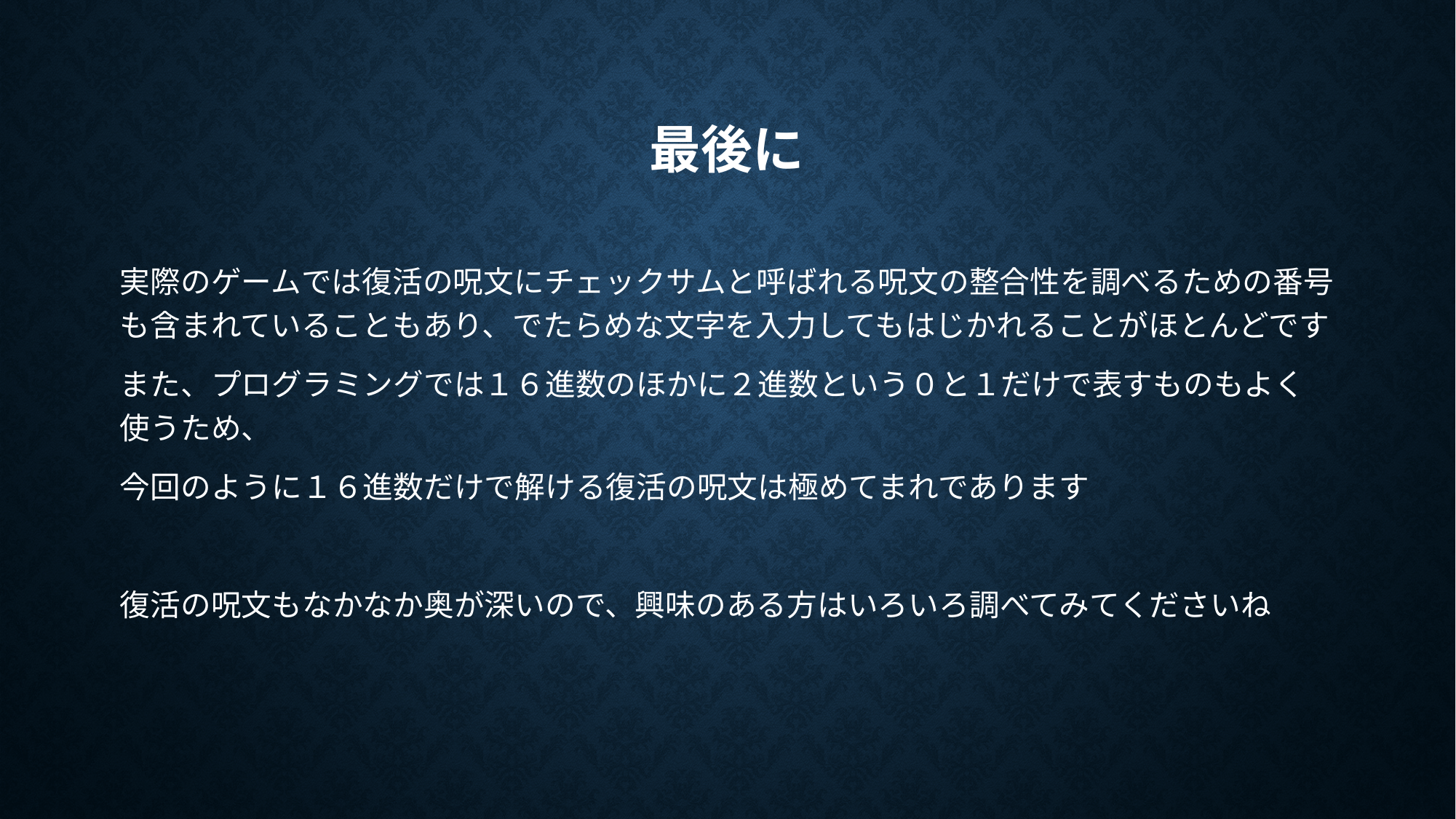

# 最後に
実際のゲームでは復活の呪文にチェックサムと呼ばれる呪文の整合性を調べるための番号も含まれていることもあり、でたらめな文字を入力してもはじかれることがほとんどです
また、プログラミングでは１６進数のほかに２進数という０と１だけで表すものもよく使うため、
今回のように１６進数だけで解ける復活の呪文は極めてまれであります

復活の呪文もなかなか奥が深いので、興味のある方はいろいろ調べてみてくださいね